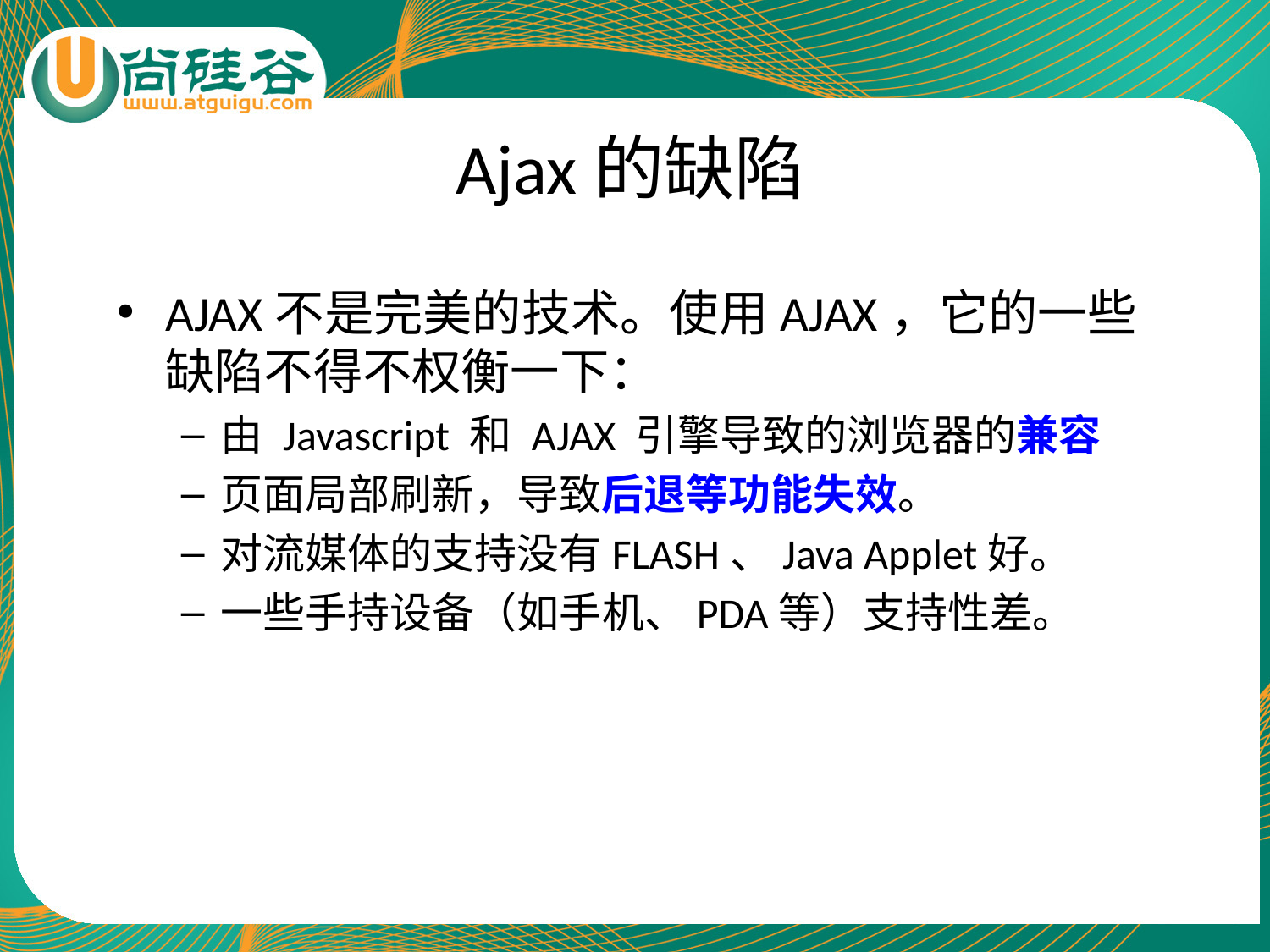

# Ajax的缺陷
AJAX不是完美的技术。使用AJAX，它的一些缺陷不得不权衡一下：
由 Javascript 和 AJAX 引擎导致的浏览器的兼容
页面局部刷新，导致后退等功能失效。
对流媒体的支持没有FLASH、Java Applet好。
一些手持设备（如手机、PDA等）支持性差。